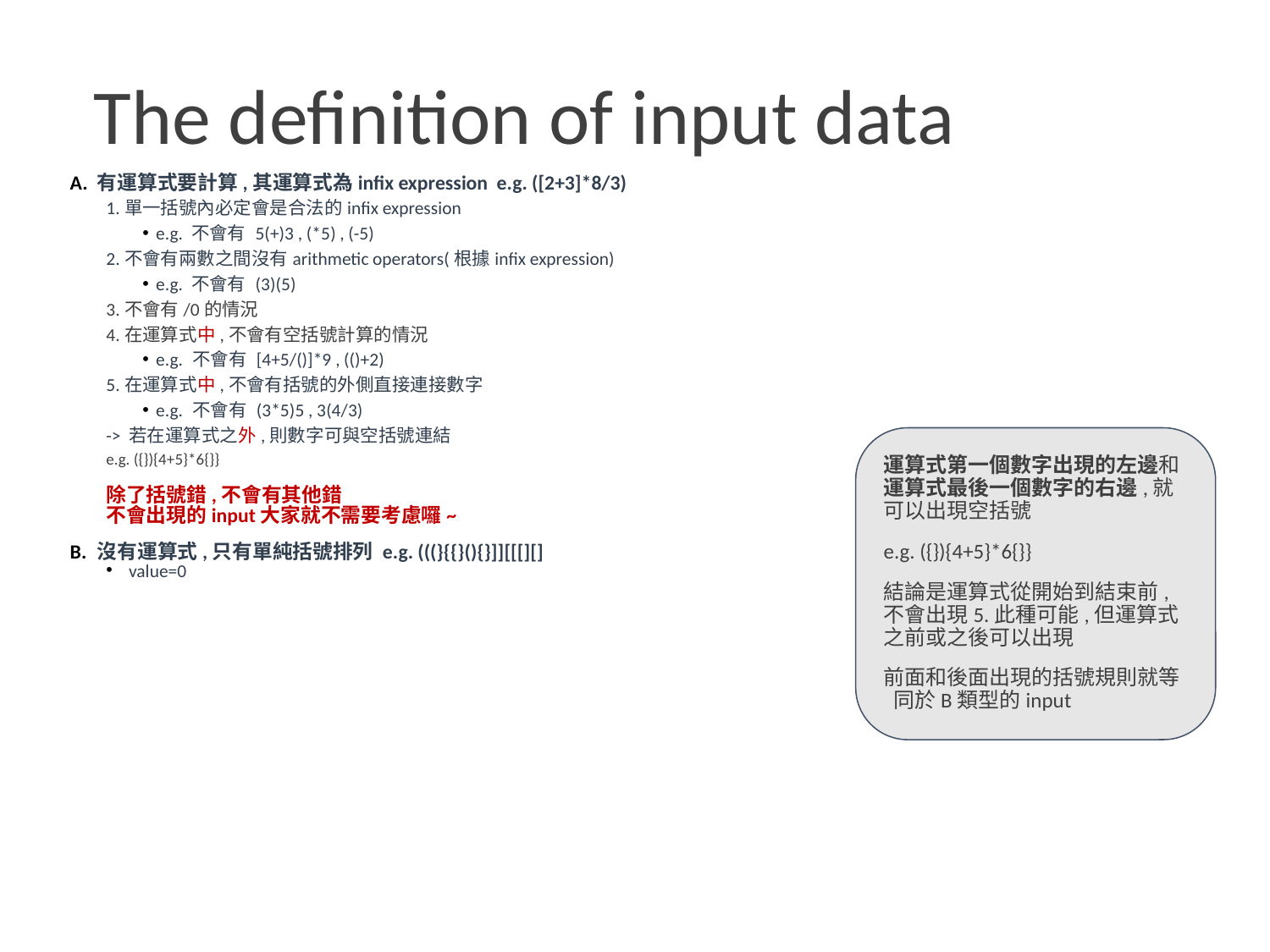

# The definition of input data
有運算式要計算,其運算式為infix expression  e.g. ([2+3]*8/3)
1.單一括號內必定會是合法的infix expression
e.g. 不會有 5(+)3 , (*5) , (-5)
2.不會有兩數之間沒有arithmetic operators(根據infix expression)
e.g. 不會有 (3)(5)
3.不會有/0的情況
4.在運算式中,不會有空括號計算的情況
e.g. 不會有 [4+5/()]*9 , (()+2)
5.在運算式中,不會有括號的外側直接連接數字
e.g. 不會有 (3*5)5 , 3(4/3)
-> 若在運算式之外,則數字可與空括號連結
e.g. ({}){4+5}*6{}}

除了括號錯,不會有其他錯
不會出現的input大家就不需要考慮囉~

沒有運算式,只有單純括號排列 e.g. (((}{{}(){}]][[[][]
value=0

運算式第一個數字出現的左邊和運算式最後一個數字的右邊,就可以出現空括號
e.g. ({}){4+5}*6{}}
結論是運算式從開始到結束前,不會出現5.此種可能,但運算式之前或之後可以出現
前面和後面出現的括號規則就等同於B類型的input